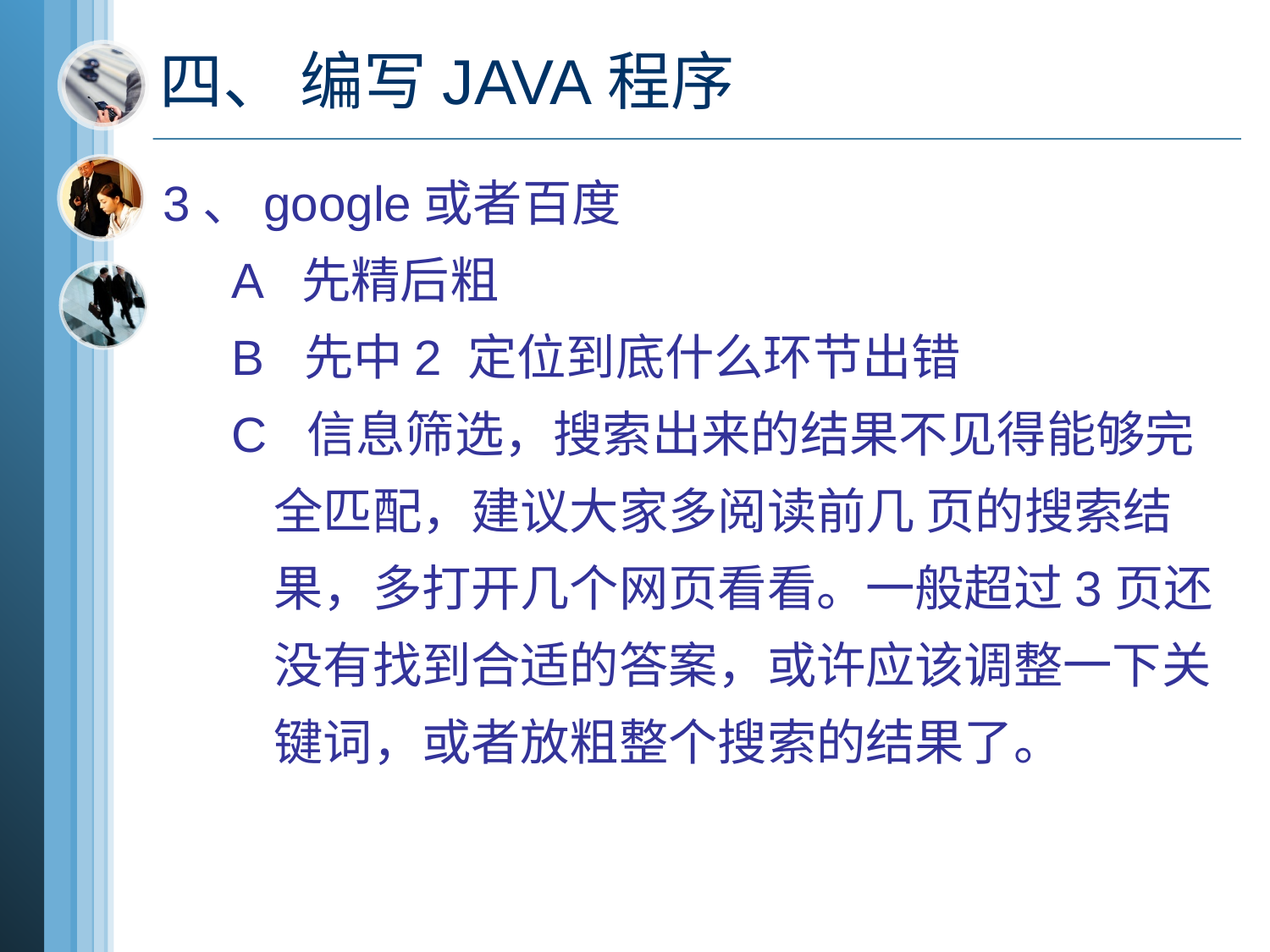

# 四、 编写JAVA程序
3、google或者百度
     A  先精后粗
     B  先中2 定位到底什么环节出错
     C  信息筛选，搜索出来的结果不见得能够完
         全匹配，建议大家多阅读前几 页的搜索结
         果，多打开几个网页看看。一般超过3页还
         没有找到合适的答案，或许应该调整一下关
         键词，或者放粗整个搜索的结果了。
(1) 二进制数与十进制数的互换